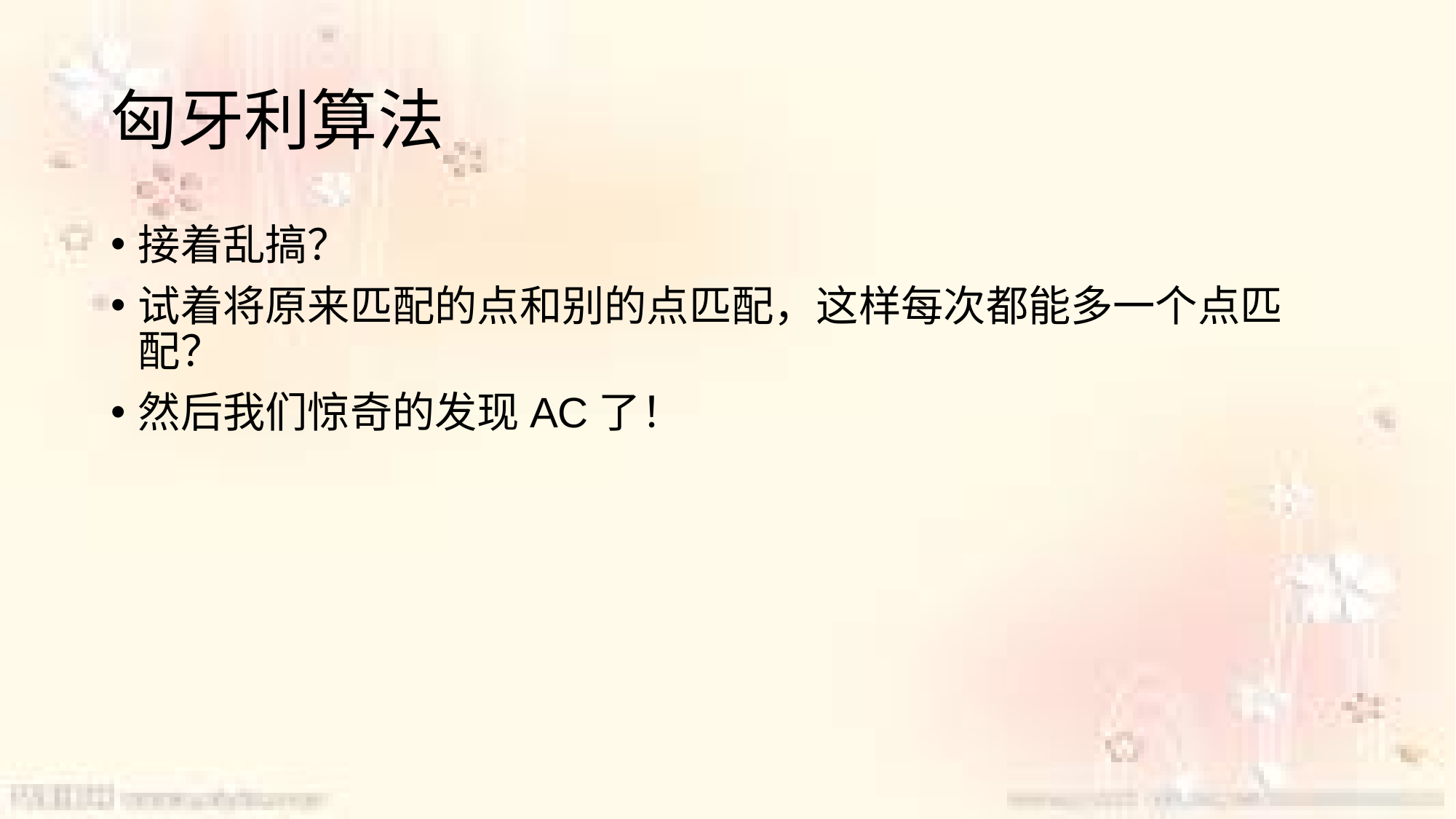

# 匈牙利算法
接着乱搞？
试着将原来匹配的点和别的点匹配，这样每次都能多一个点匹配？
然后我们惊奇的发现AC了！